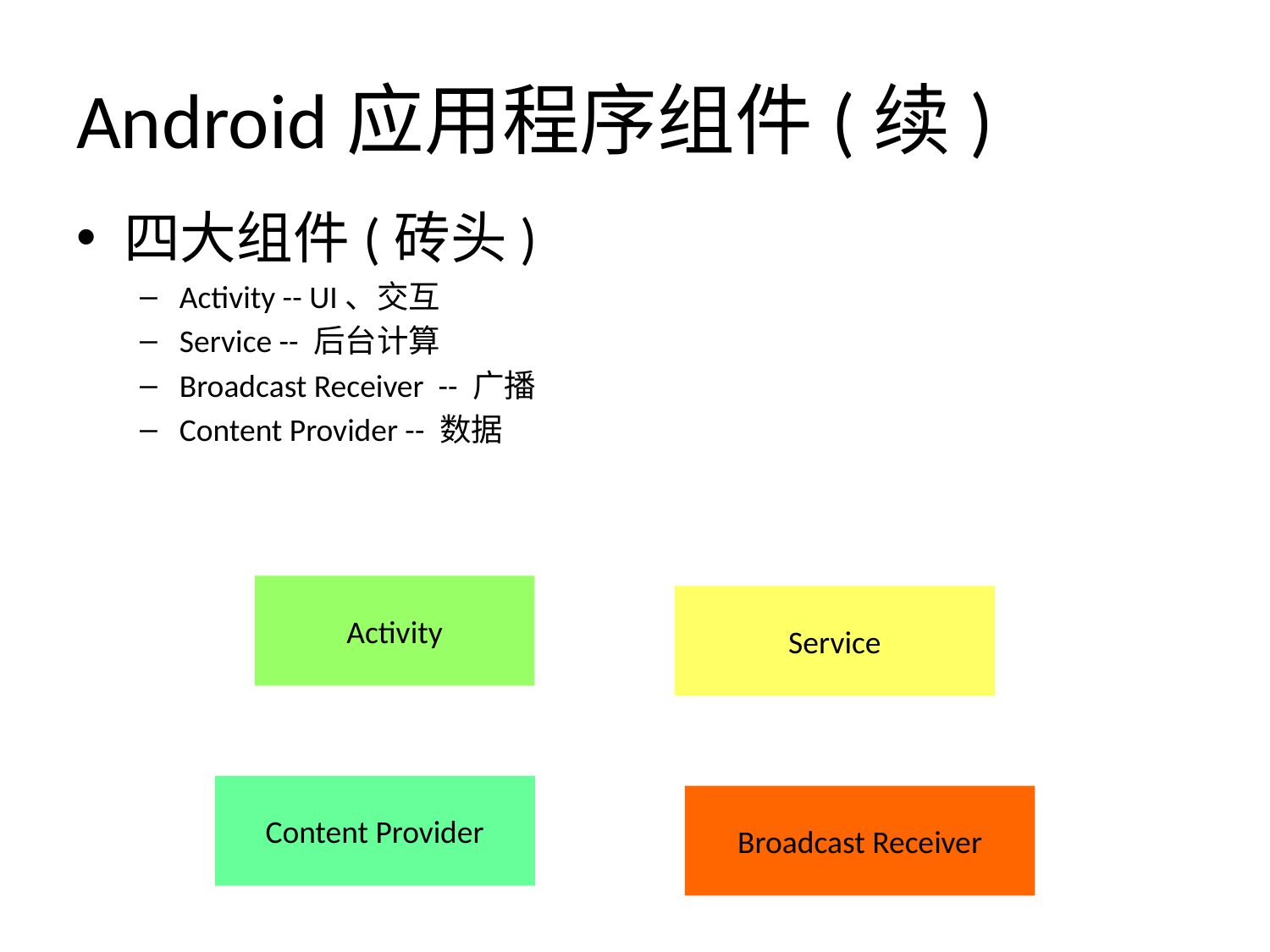

# Android应用程序组件(续)
四大组件(砖头)
Activity -- UI、交互
Service -- 后台计算
Broadcast Receiver  -- 广播
Content Provider -- 数据
Activity
Service
Content Provider
Broadcast Receiver